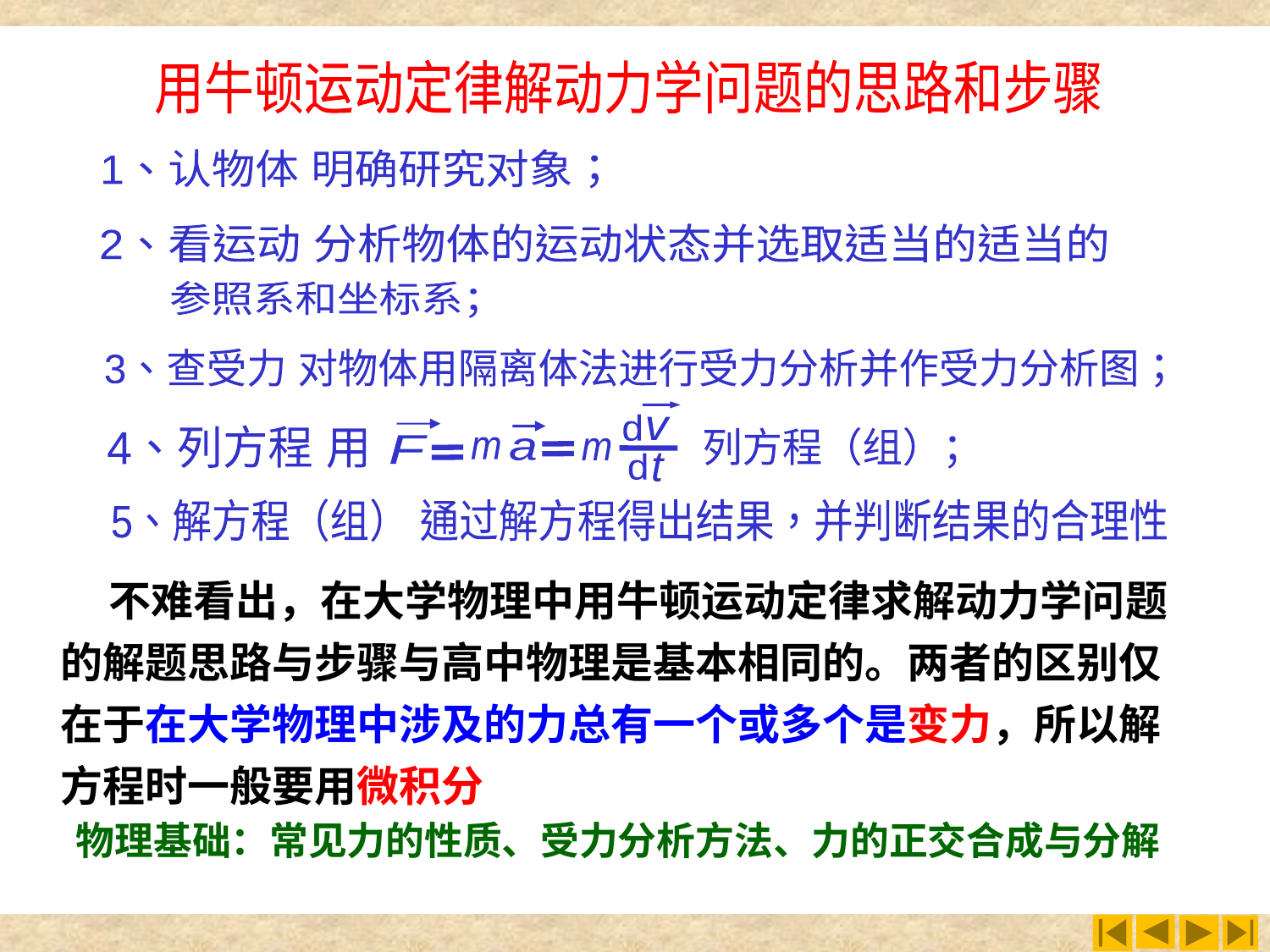

# 解体思路和步骤
用牛顿运动定律解动力学问题的思路和步骤
1、认物体 明确研究对象；
2、看运动 分析物体的运动状态并选取适当的适当的
参照系和坐标系；
3、查受力 对物体用隔离体法进行受力分析并作受力分析图；

d

d
t
v

F

m
m
a
4、列方程 用
列方程（组）；
5、解方程（组） 通过解方程得出结果，并判断结果的合理性

    不难看出，在大学物理中用牛顿运动定律求解动力学问题的解题思路与步骤与高中物理是基本相同的。两者的区别仅在于在大学物理中涉及的力总有一个或多个是变力，所以解方程时一般要用微积分
物理基础：常见力的性质、受力分析方法、力的正交合成与分解